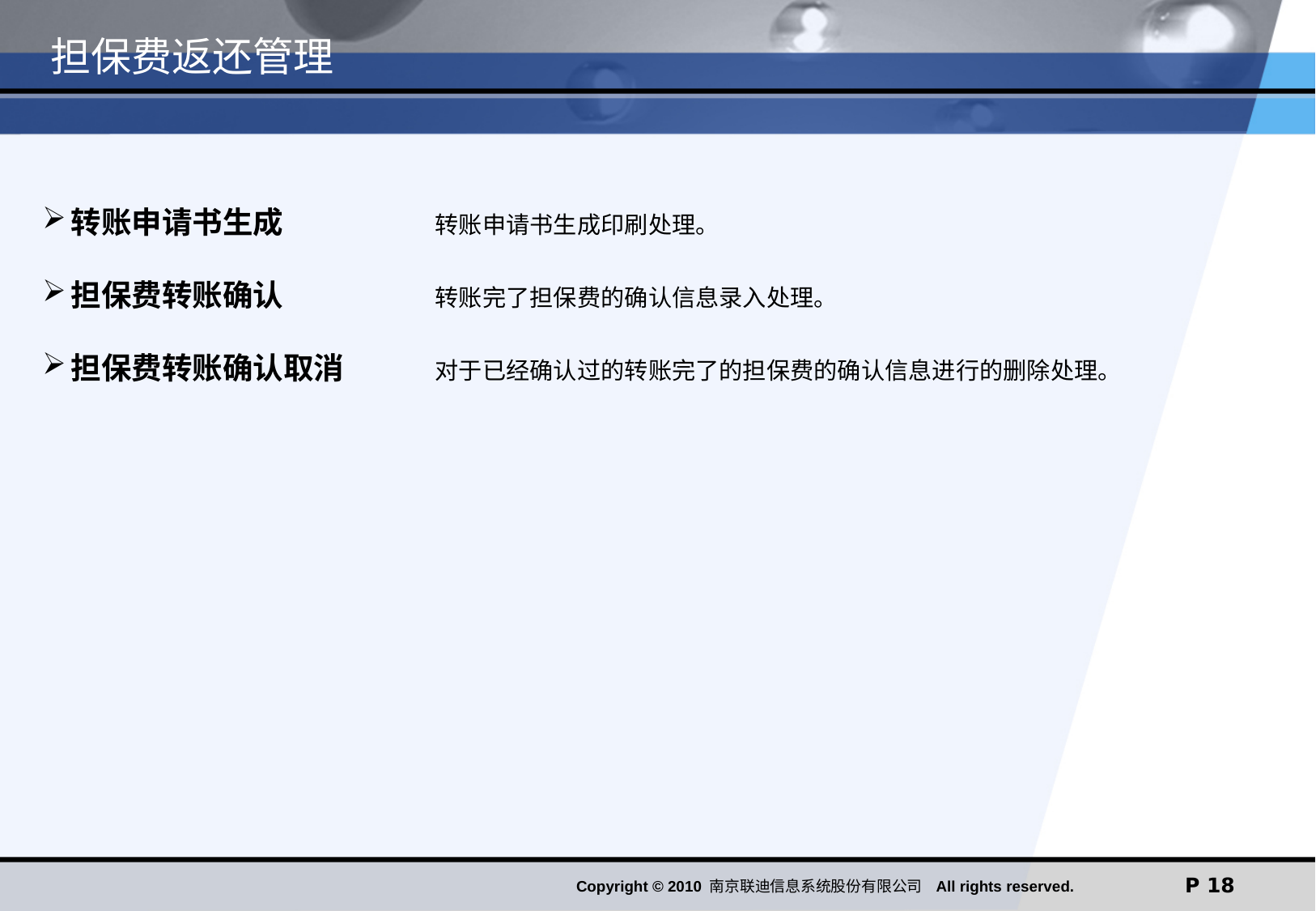

# 担保费返还管理
转账申请书生成		转账申请书生成印刷处理。
担保费转账确认		转账完了担保费的确认信息录入处理。
担保费转账确认取消	对于已经确认过的转账完了的担保费的确认信息进行的删除处理。